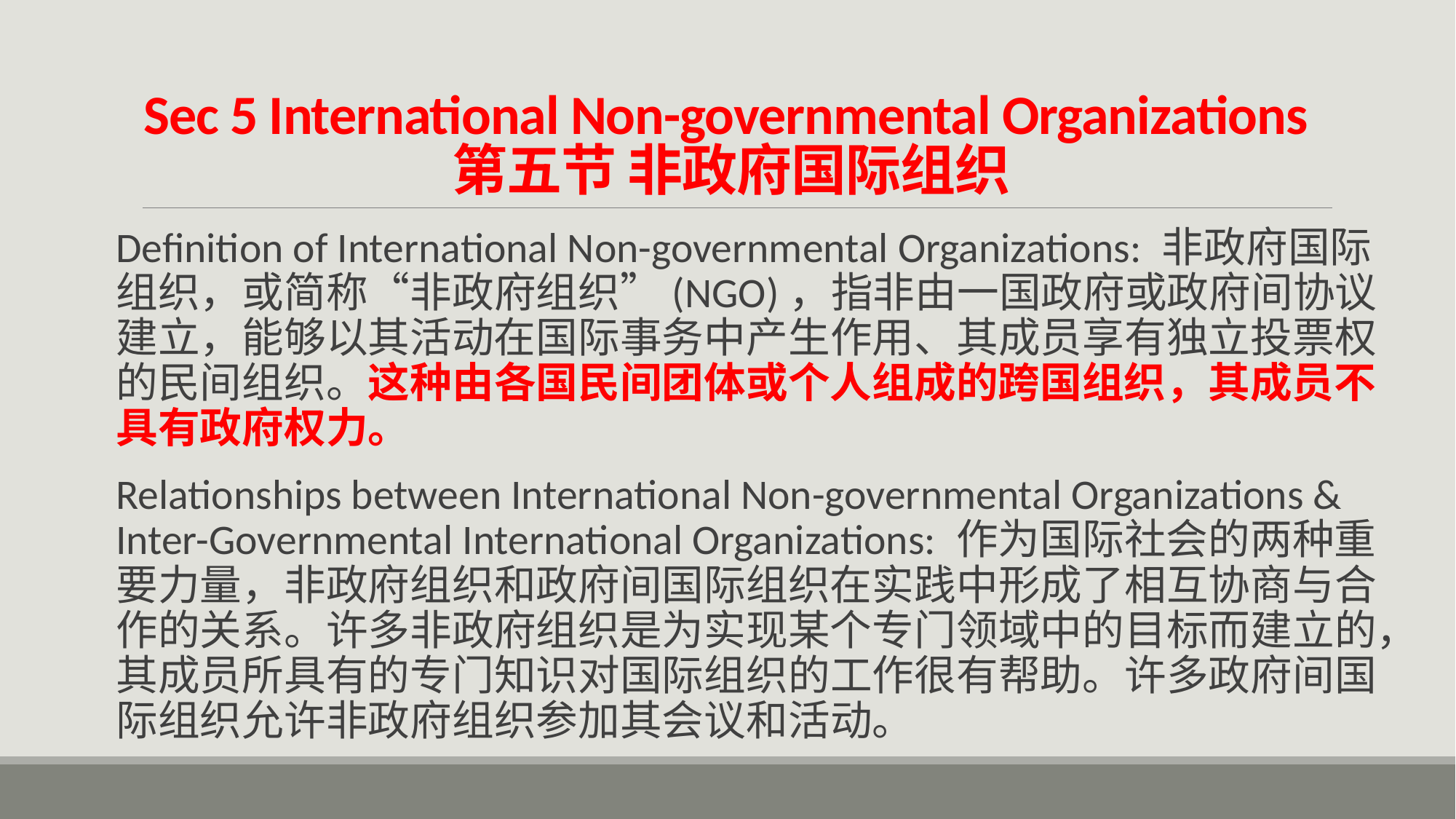

# Sec 5 International Non-governmental Organizations 第五节 非政府国际组织
Definition of International Non-governmental Organizations: 非政府国际组织，或简称“非政府组织”(NGO)，指非由一国政府或政府间协议建立，能够以其活动在国际事务中产生作用、其成员享有独立投票权的民间组织。这种由各国民间团体或个人组成的跨国组织，其成员不具有政府权力。
Relationships between International Non-governmental Organizations & Inter-Governmental International Organizations: 作为国际社会的两种重要力量，非政府组织和政府间国际组织在实践中形成了相互协商与合作的关系。许多非政府组织是为实现某个专门领域中的目标而建立的，其成员所具有的专门知识对国际组织的工作很有帮助。许多政府间国际组织允许非政府组织参加其会议和活动。